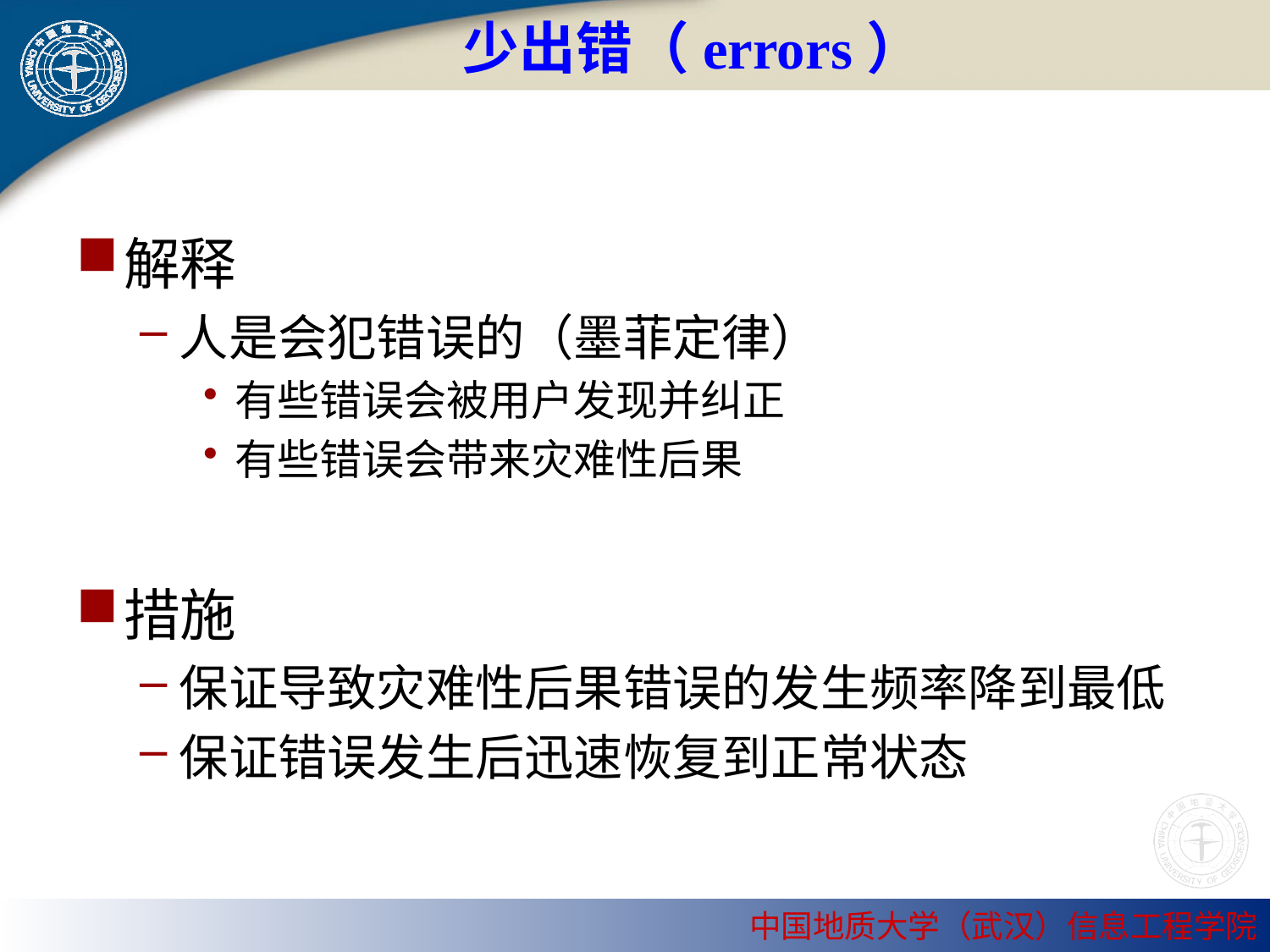

# 少出错（errors）
解释
人是会犯错误的（墨菲定律）
有些错误会被用户发现并纠正
有些错误会带来灾难性后果

措施
保证导致灾难性后果错误的发生频率降到最低
保证错误发生后迅速恢复到正常状态